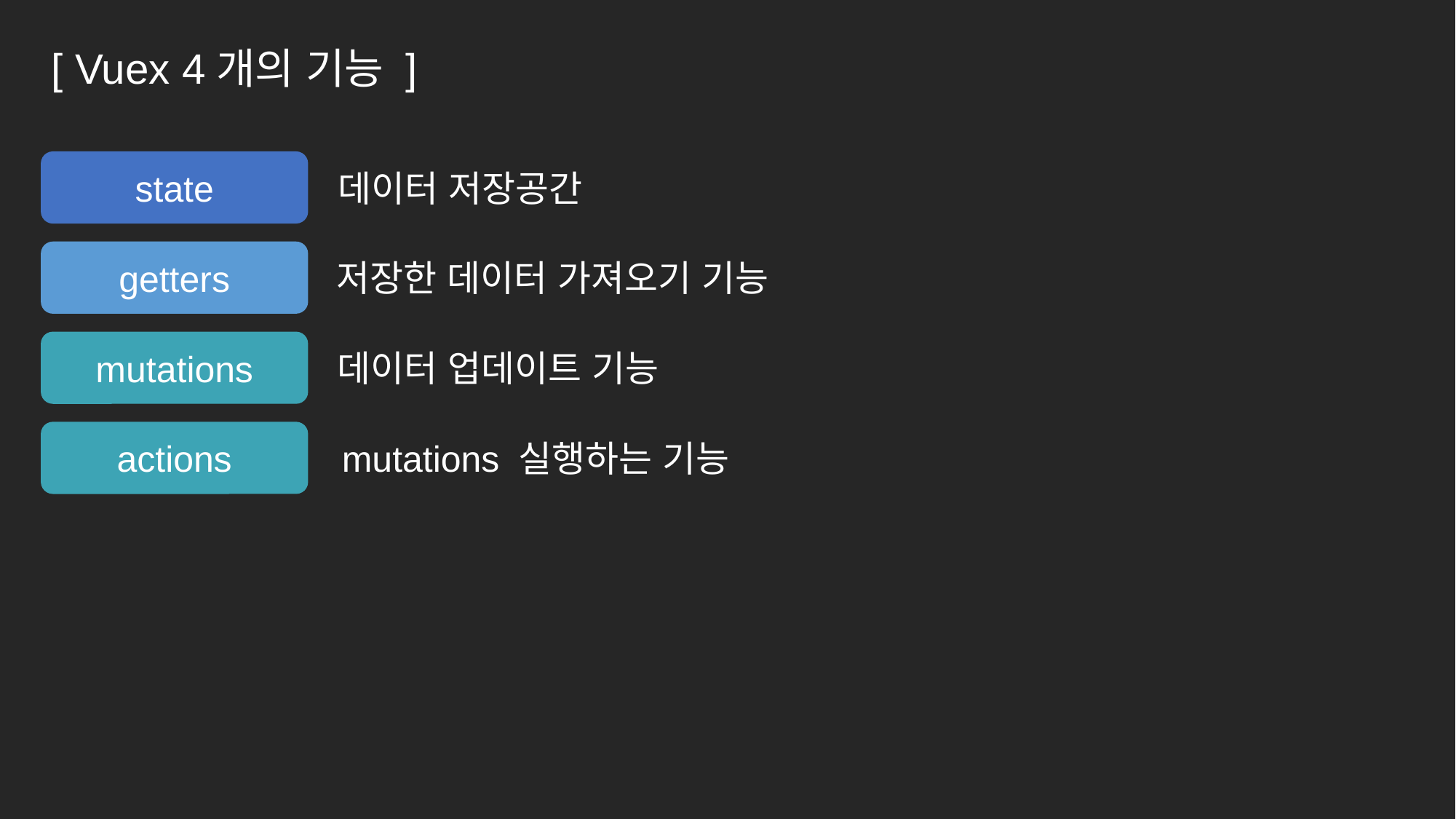

[ Vuex 4개의 기능 ]
state
데이터 저장공간
getters
저장한 데이터 가져오기 기능
mutations
데이터 업데이트 기능
actions
mutations 실행하는 기능